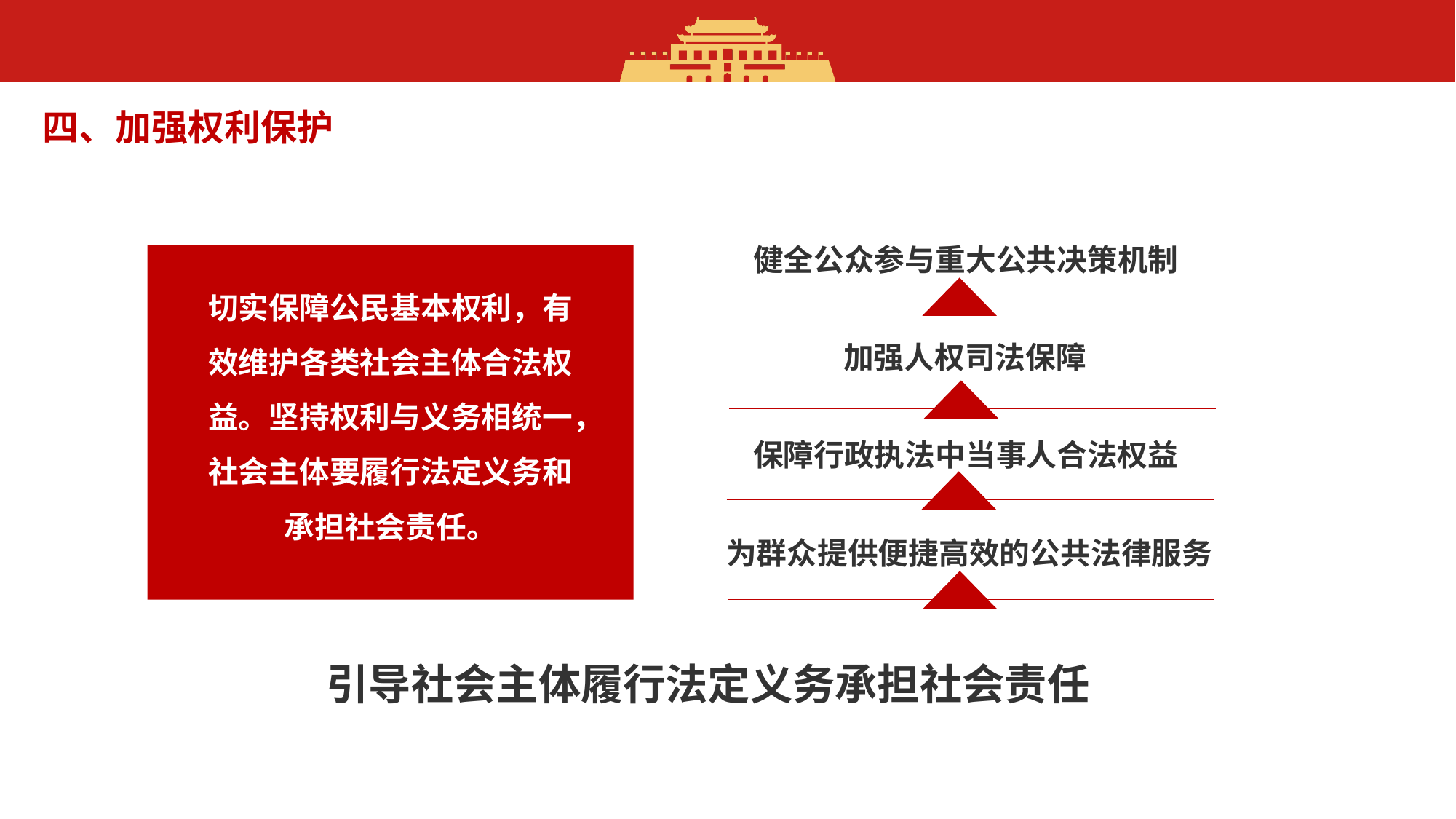

健全公众参与重大公共决策机制

加强人权司法保障

保障行政执法中当事人合法权益

为群众提供便捷高效的公共法律服务

切实保障公民基本权利，有效维护各类社会主体合法权益。坚持权利与义务相统一，社会主体要履行法定义务和承担社会责任。
引导社会主体履行法定义务承担社会责任